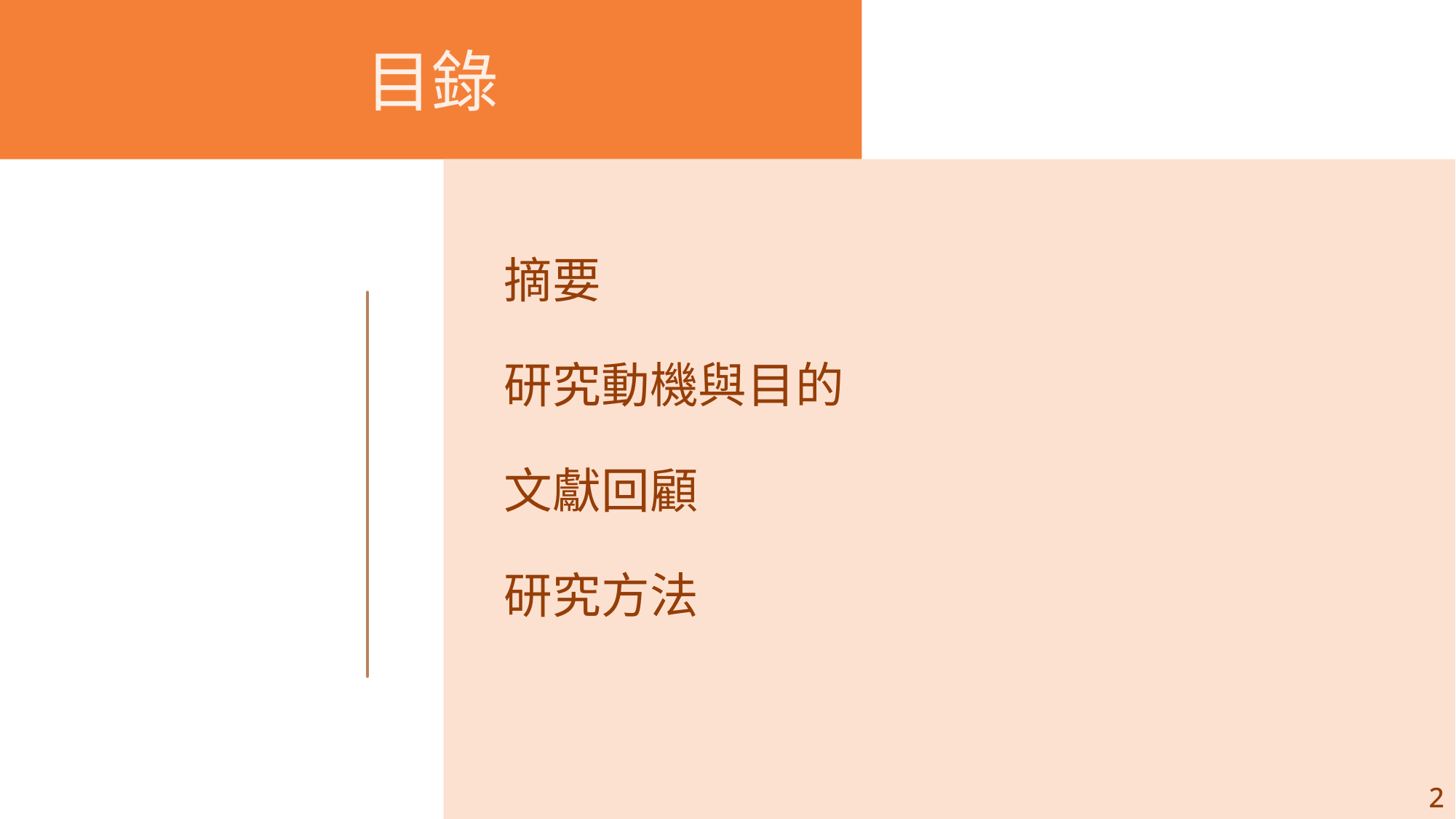

摘要
研究動機
研究方法
未來規劃
參考資料與文獻

金融社群之情緒分析探討台積電股票及台灣加權指數之關係
目錄

摘要
研究動機與目的
文獻回顧
研究方法

2